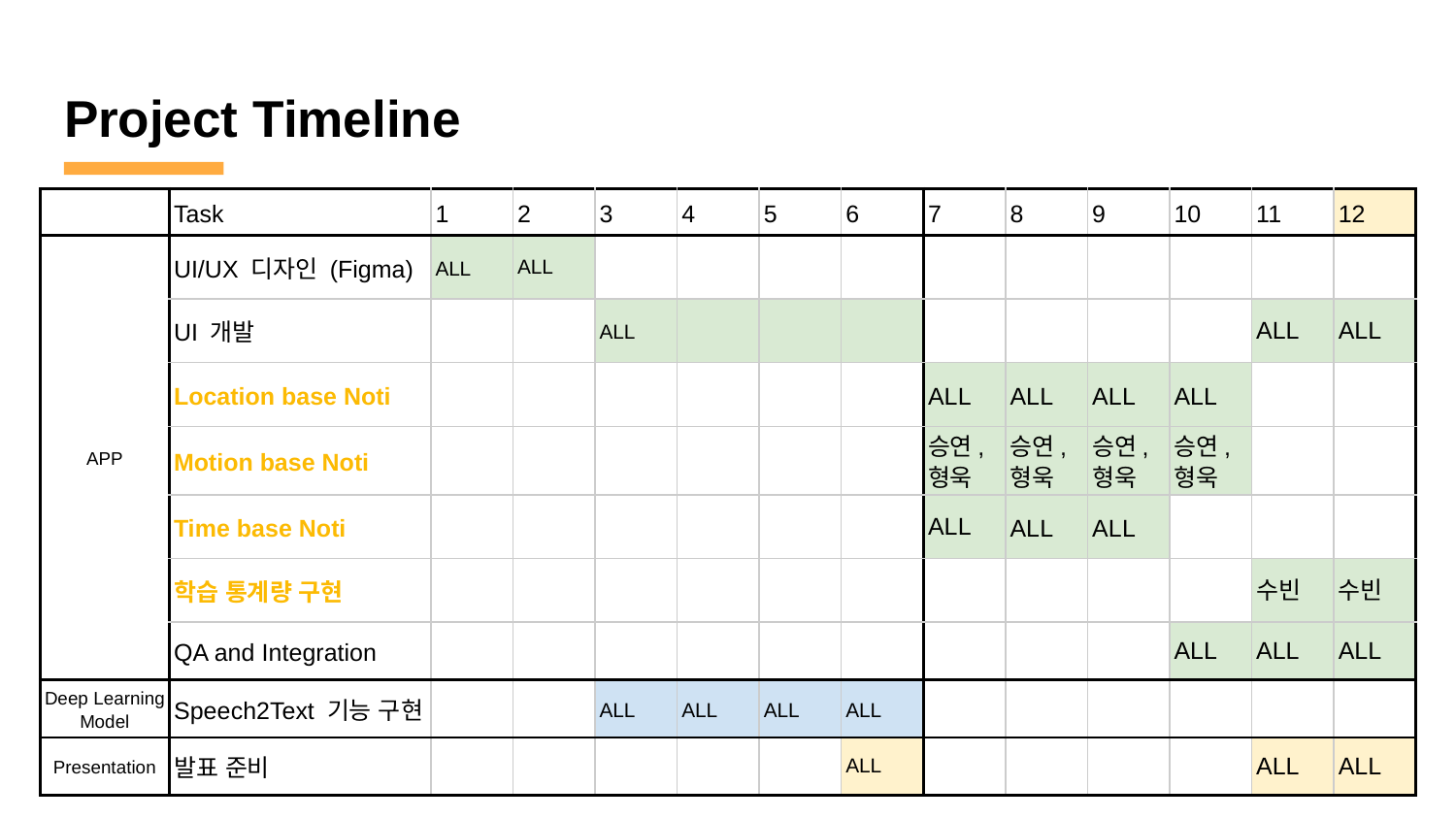

# Project Timeline

|  | Task | 1 | 2 | 3 | 4 | 5 | 6 | 7 | 8 | 9 | 10 | 11 | 12 |
| --- | --- | --- | --- | --- | --- | --- | --- | --- | --- | --- | --- | --- | --- |
| APP | UI/UX 디자인 (Figma) | ALL | ALL |  |  |  |  |  |  |  |  |  |  |
|  | UI 개발 |  |  | ALL |  |  |  |  |  |  |  | ALL | ALL |
|  | Location base Noti |  |  |  |  |  |  | ALL | ALL | ALL | ALL |  |  |
|  | Motion base Noti |  |  |  |  |  |  | 승연, 형욱 | 승연, 형욱 | 승연, 형욱 | 승연, 형욱 |  |  |
|  | Time base Noti |  |  |  |  |  |  | ALL | ALL | ALL |  |  |  |
|  | 학습 통계량 구현 |  |  |  |  |  |  |  |  |  |  | 수빈 | 수빈 |
|  | QA and Integration |  |  |  |  |  |  |  |  |  | ALL | ALL | ALL |
| Deep Learning Model | Speech2Text 기능 구현 |  |  | ALL | ALL | ALL | ALL |  |  |  |  |  |  |
| Presentation | 발표 준비 |  |  |  |  |  | ALL |  |  |  |  | ALL | ALL |